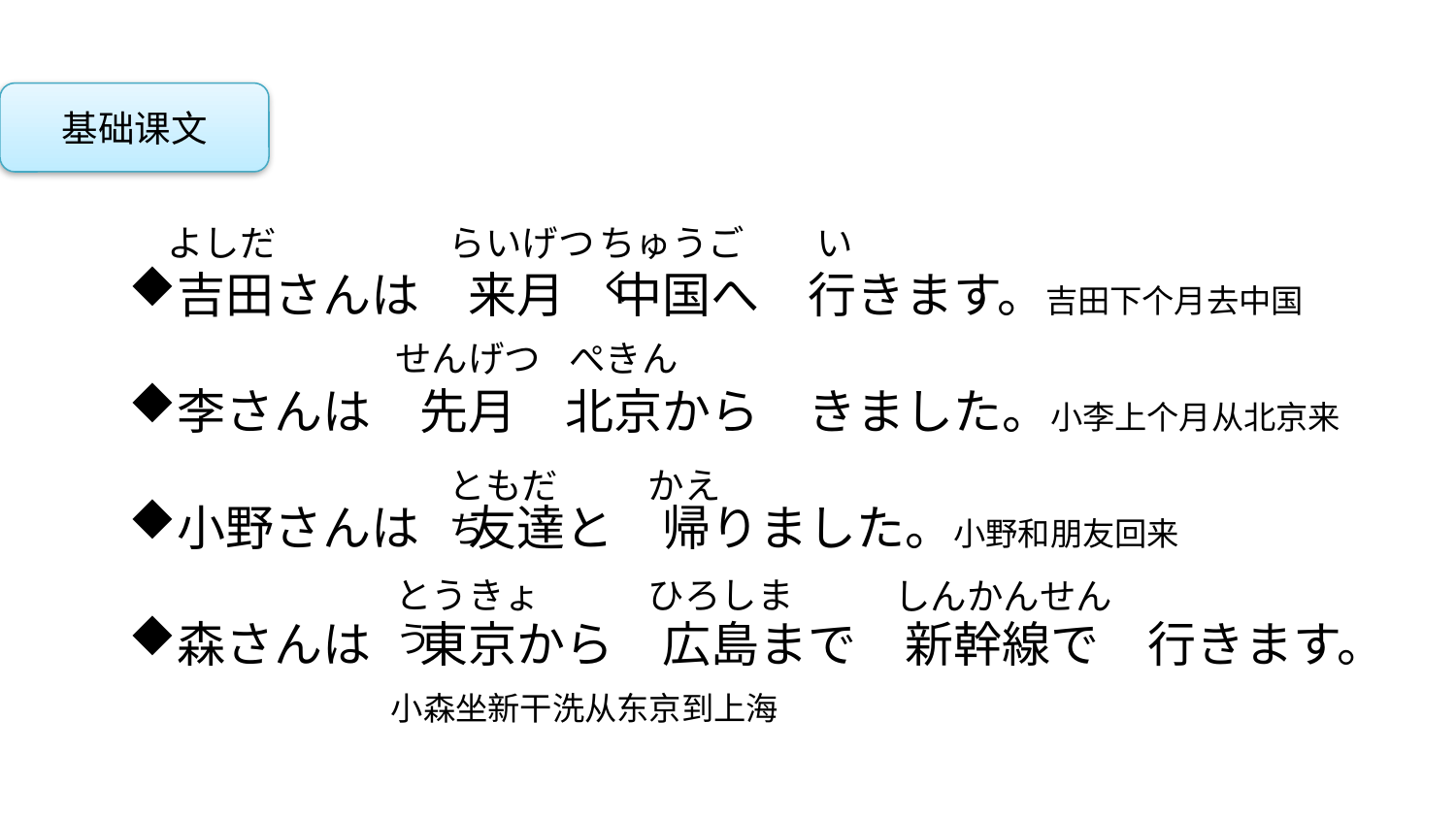

基础课文
よしだ
らいげつ
ちゅうごく
い
吉田さんは　来月　中国へ　行きます。吉田下个月去中国

李さんは　先月　北京から　きました。小李上个月从北京来

小野さんは　友達と　帰りました。小野和朋友回来

森さんは　東京から　広島まで　新幹線で　行きます。
                       小森坐新干洗从东京到上海
せんげつ
ぺきん
かえ
ともだち
とうきょう
ひろしま
しんかんせん